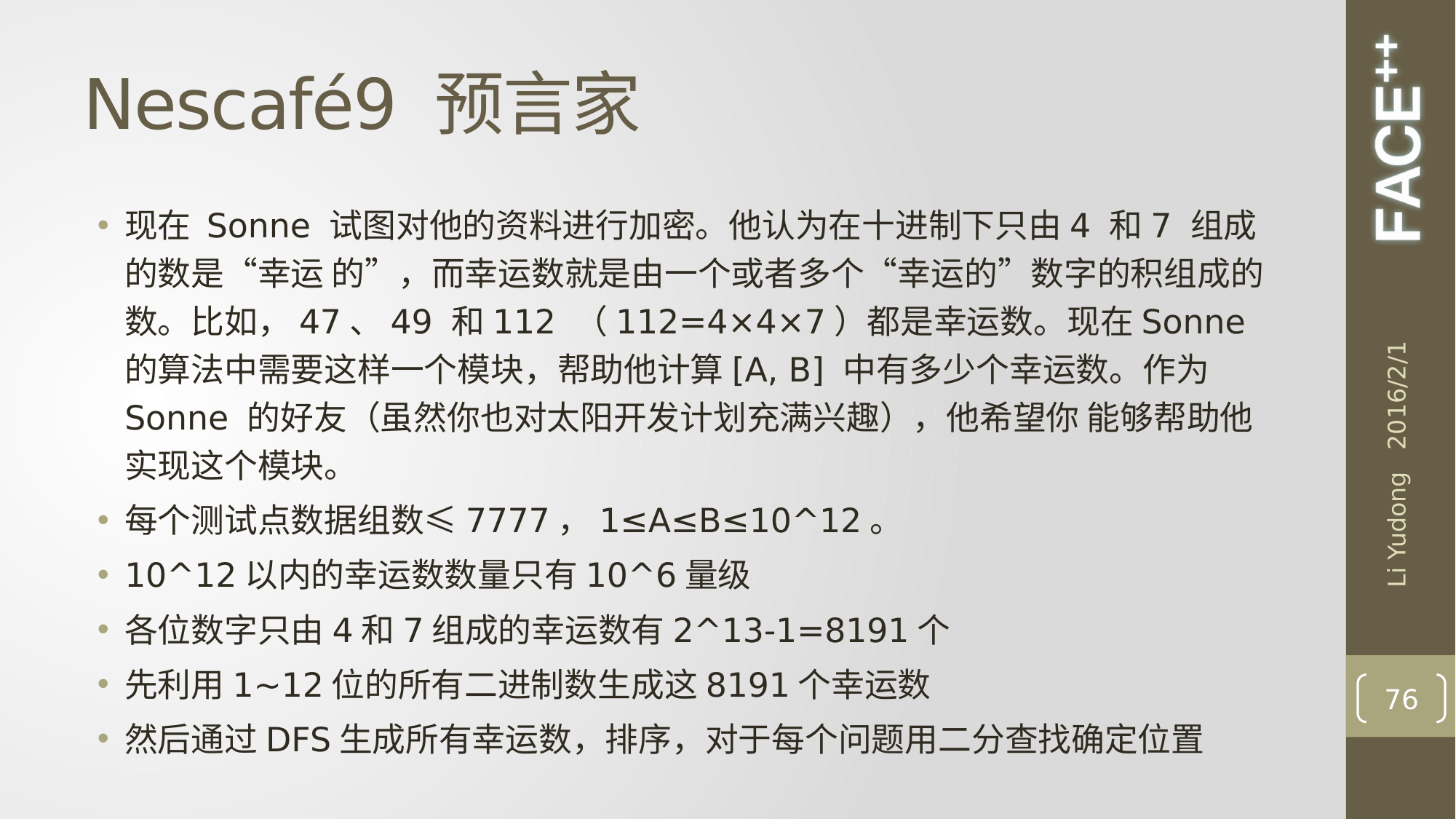

# Nescafé9 预言家
现在 Sonne 试图对他的资料进行加密。他认为在十进制下只由4 和7 组成的数是“幸运 的”，而幸运数就是由一个或者多个“幸运的”数字的积组成的数。比如，47、49 和112 （112=4×4×7）都是幸运数。现在Sonne 的算法中需要这样一个模块，帮助他计算[A, B] 中有多少个幸运数。作为Sonne 的好友（虽然你也对太阳开发计划充满兴趣），他希望你 能够帮助他实现这个模块。
每个测试点数据组数≤7777，1≤A≤B≤10^12。
10^12以内的幸运数数量只有10^6量级
各位数字只由4和7组成的幸运数有2^13-1=8191个
先利用1~12位的所有二进制数生成这8191个幸运数
然后通过DFS生成所有幸运数，排序，对于每个问题用二分查找确定位置
2016/2/1
Li Yudong
76